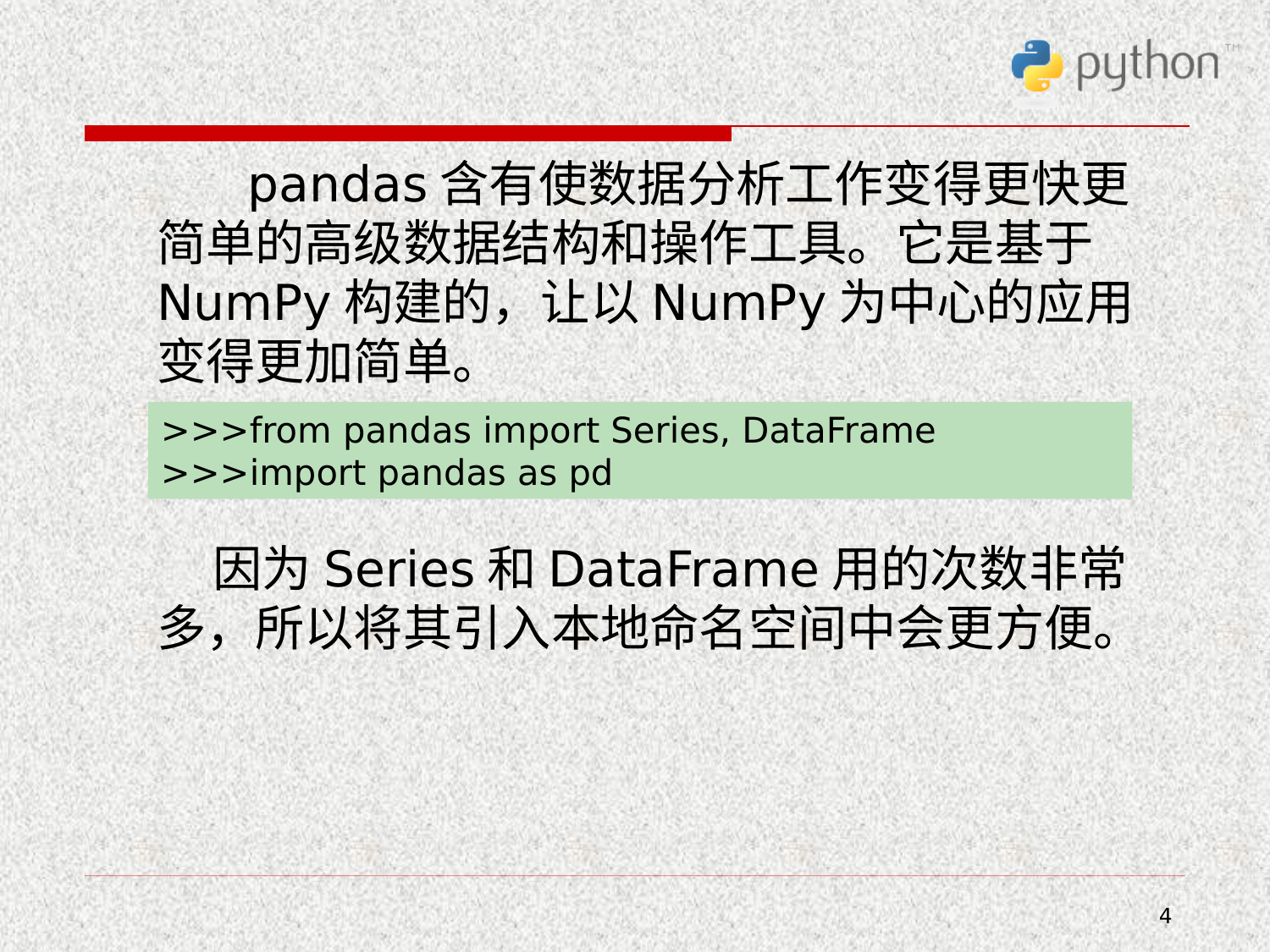

#
          pandas含有使数据分析工作变得更快更简单的高级数据结构和操作工具。它是基于NumPy构建的，让以NumPy为中心的应用变得更加简单。

          因为Series和DataFrame用的次数非常多，所以将其引入本地命名空间中会更方便。

>>>from pandas import Series, DataFrame
>>>import pandas as pd
4